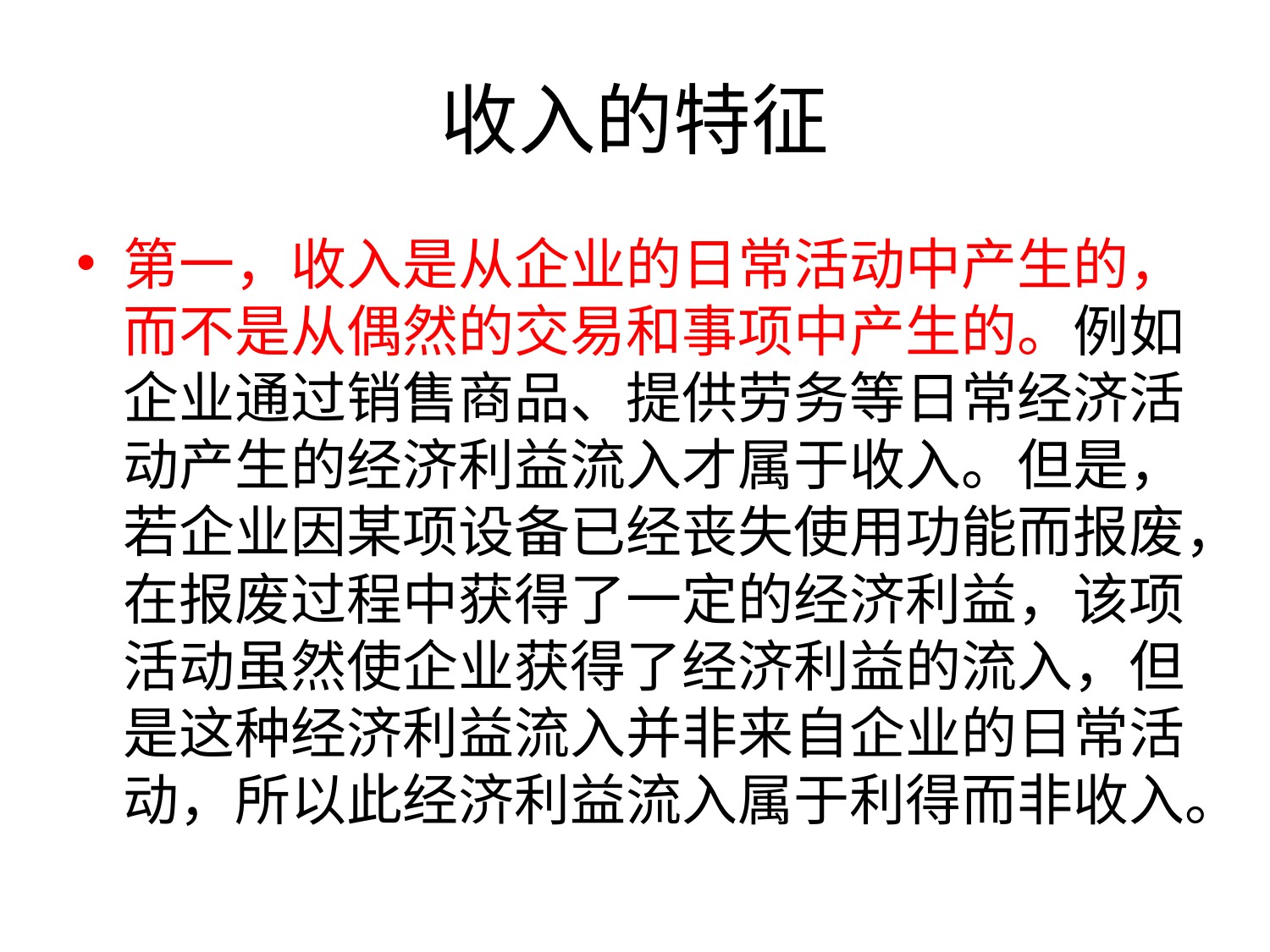

# 收入的特征
第一，收入是从企业的日常活动中产生的，而不是从偶然的交易和事项中产生的。例如企业通过销售商品、提供劳务等日常经济活动产生的经济利益流入才属于收入。但是，若企业因某项设备已经丧失使用功能而报废，在报废过程中获得了一定的经济利益，该项活动虽然使企业获得了经济利益的流入，但是这种经济利益流入并非来自企业的日常活动，所以此经济利益流入属于利得而非收入。